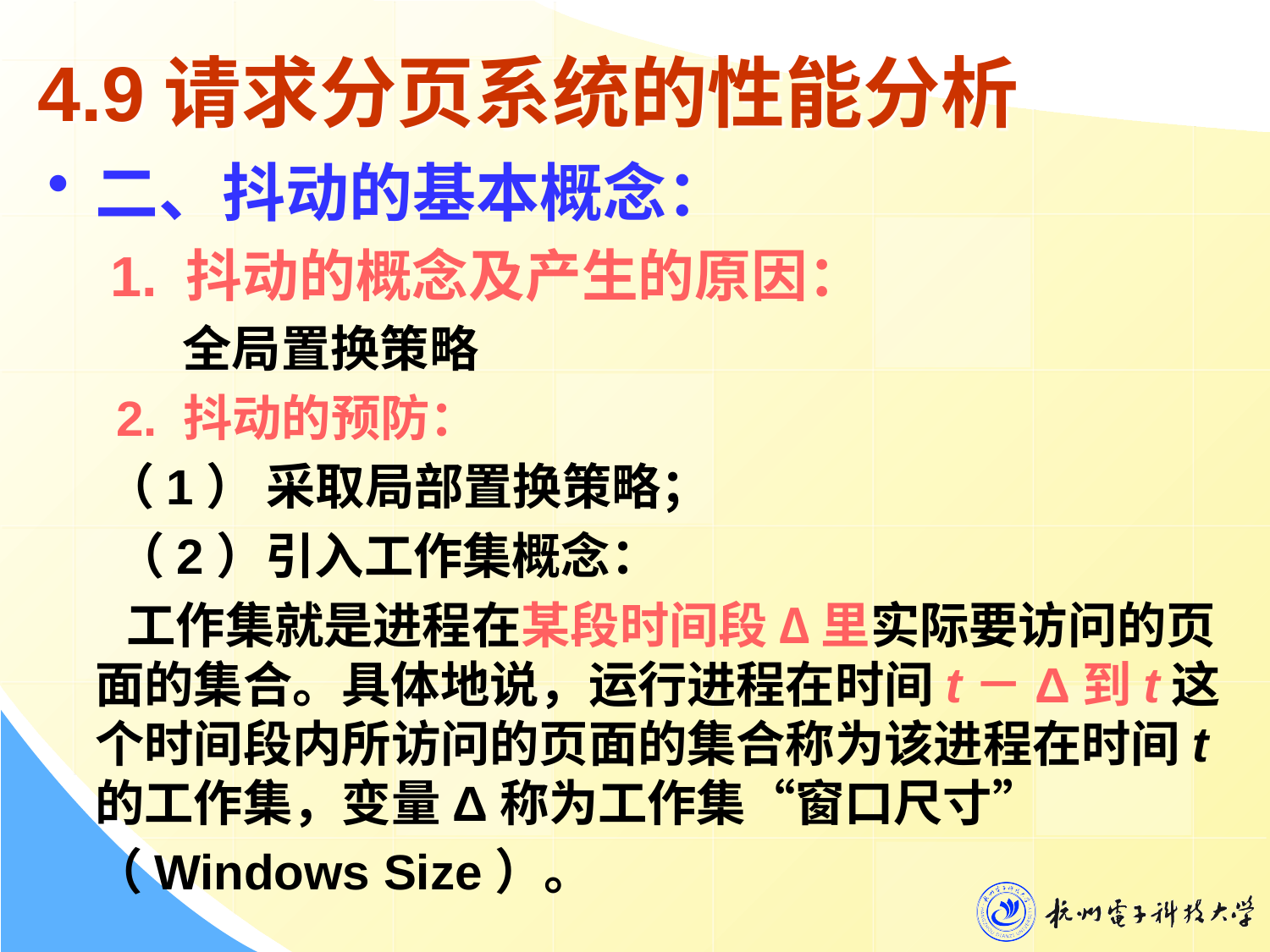

# 4.9请求分页系统的性能分析
二、抖动的基本概念：
    1. 抖动的概念及产生的原因：
           全局置换策略
     2. 抖动的预防：
     （1） 采取局部置换策略；
     （2）引入工作集概念：
      工作集就是进程在某段时间段Δ里实际要访问的页面的集合。具体地说，运行进程在时间t－Δ到t这个时间段内所访问的页面的集合称为该进程在时间t的工作集，变量Δ称为工作集“窗口尺寸”
   （Windows Size）。